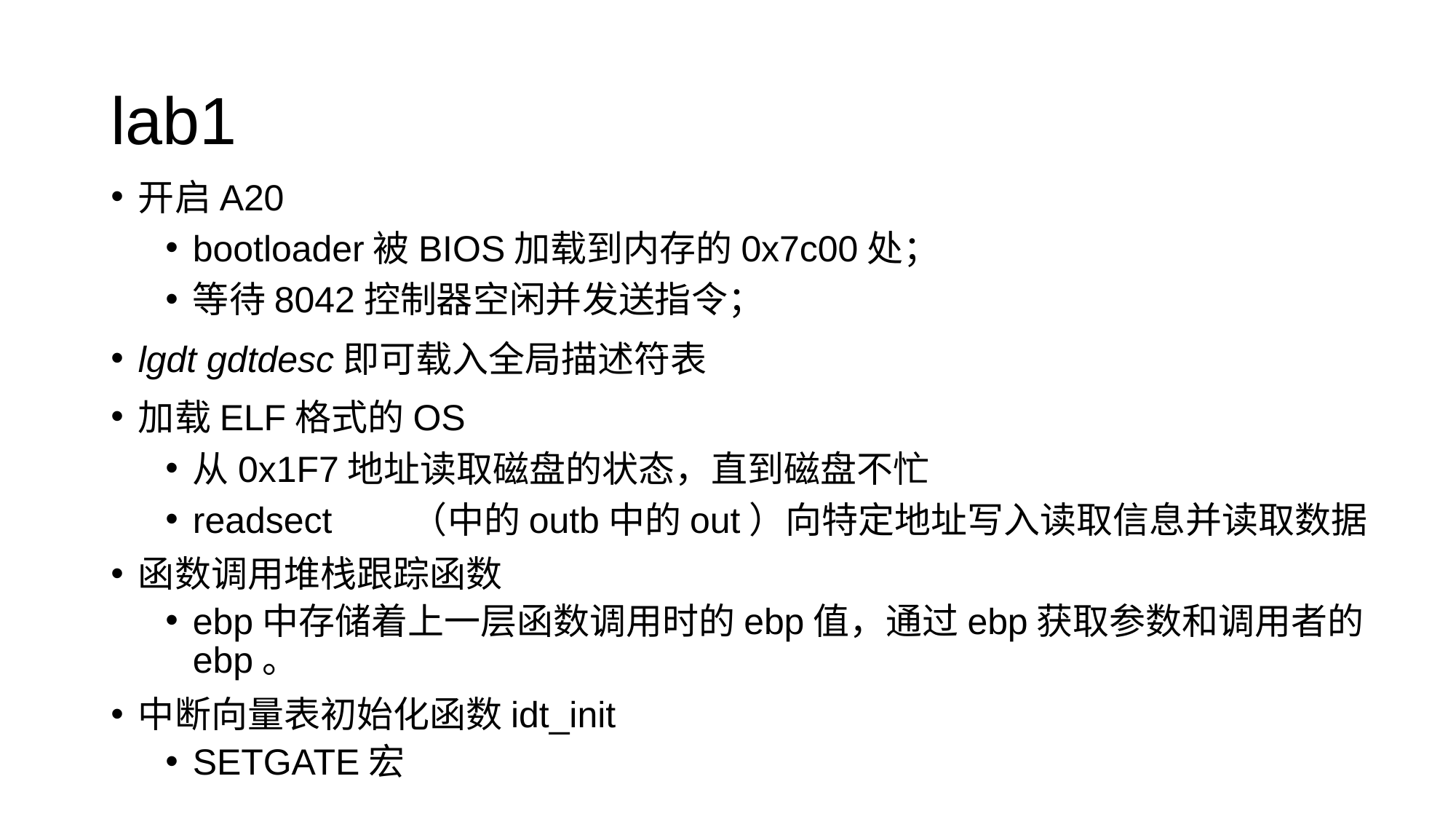

# lab1
开启A20
bootloader被BIOS加载到内存的0x7c00处；
等待8042控制器空闲并发送指令；
lgdt gdtdesc即可载入全局描述符表
加载ELF格式的OS
从0x1F7地址读取磁盘的状态，直到磁盘不忙
readsect	（中的outb中的out）向特定地址写入读取信息并读取数据
函数调用堆栈跟踪函数
ebp中存储着上一层函数调用时的ebp值，通过ebp获取参数和调用者的ebp。
中断向量表初始化函数idt_init
SETGATE宏